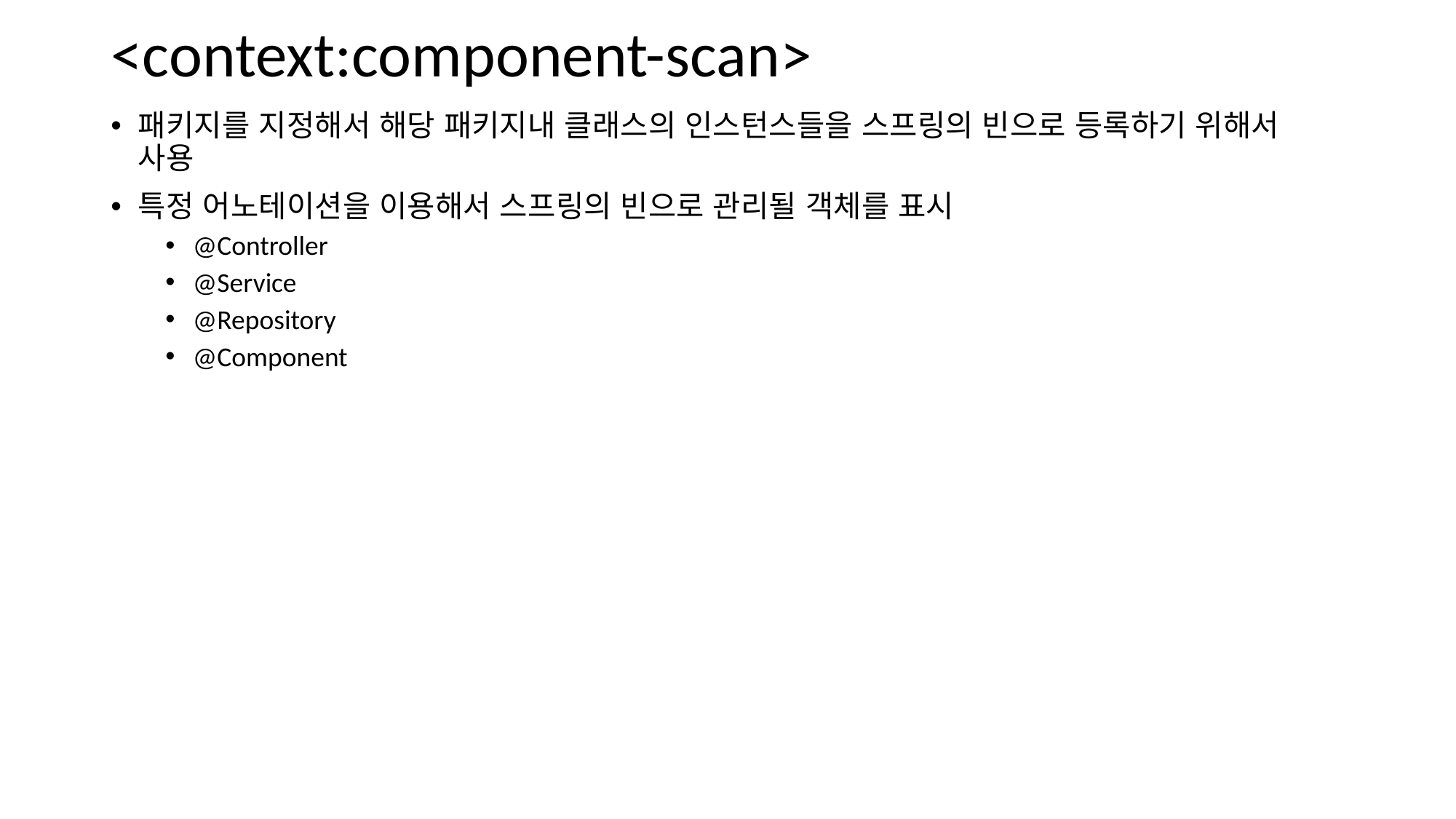

# <context:component-scan>
패키지를 지정해서 해당 패키지내 클래스의 인스턴스들을 스프링의 빈으로 등록하기 위해서 사용
특정 어노테이션을 이용해서 스프링의 빈으로 관리될 객체를 표시
@Controller
@Service
@Repository
@Component